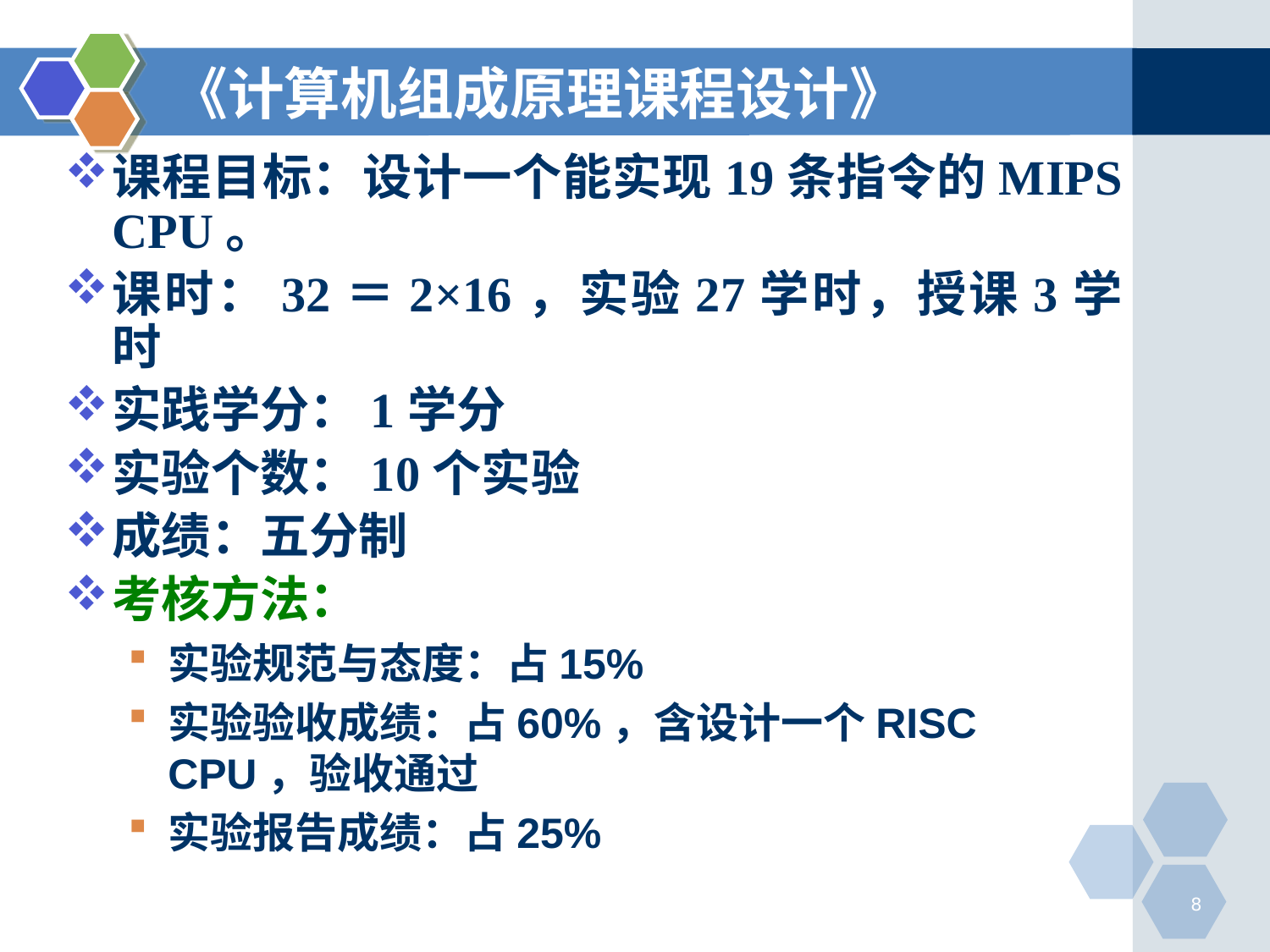

# 《计算机组成原理课程设计》
课程目标：设计一个能实现19条指令的MIPS CPU。
课时：32＝2×16，实验27学时，授课3学时
实践学分：1学分
实验个数：10个实验
成绩：五分制
考核方法：
实验规范与态度：占15%
实验验收成绩：占60%，含设计一个RISC CPU，验收通过
实验报告成绩：占25%
8